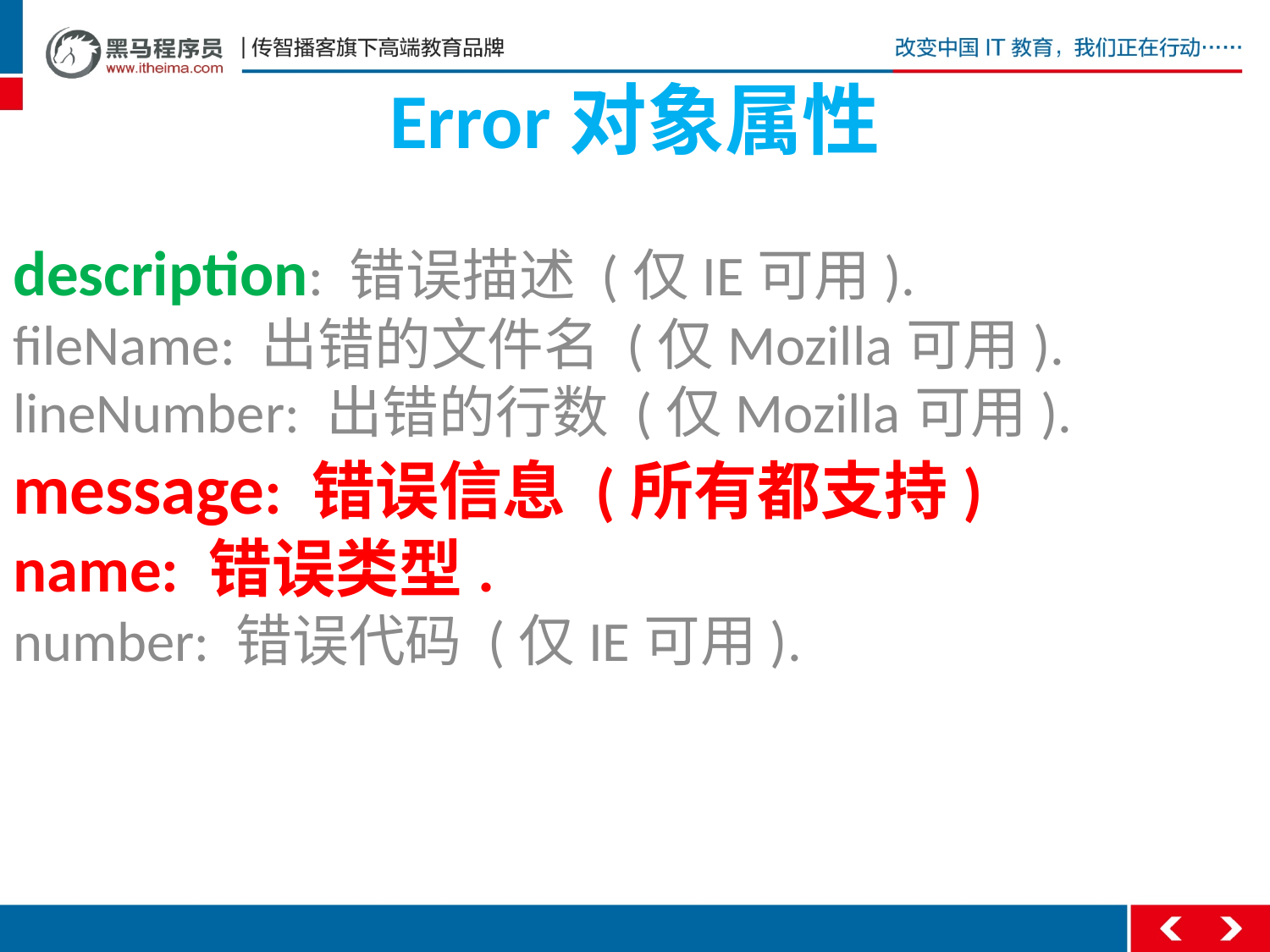

# Error对象属性
description: 错误描述 (仅IE可用).
fileName: 出错的文件名 (仅Mozilla可用).
lineNumber: 出错的行数 (仅Mozilla可用).
message: 错误信息 (所有都支持)
name: 错误类型.
number: 错误代码 (仅IE可用).